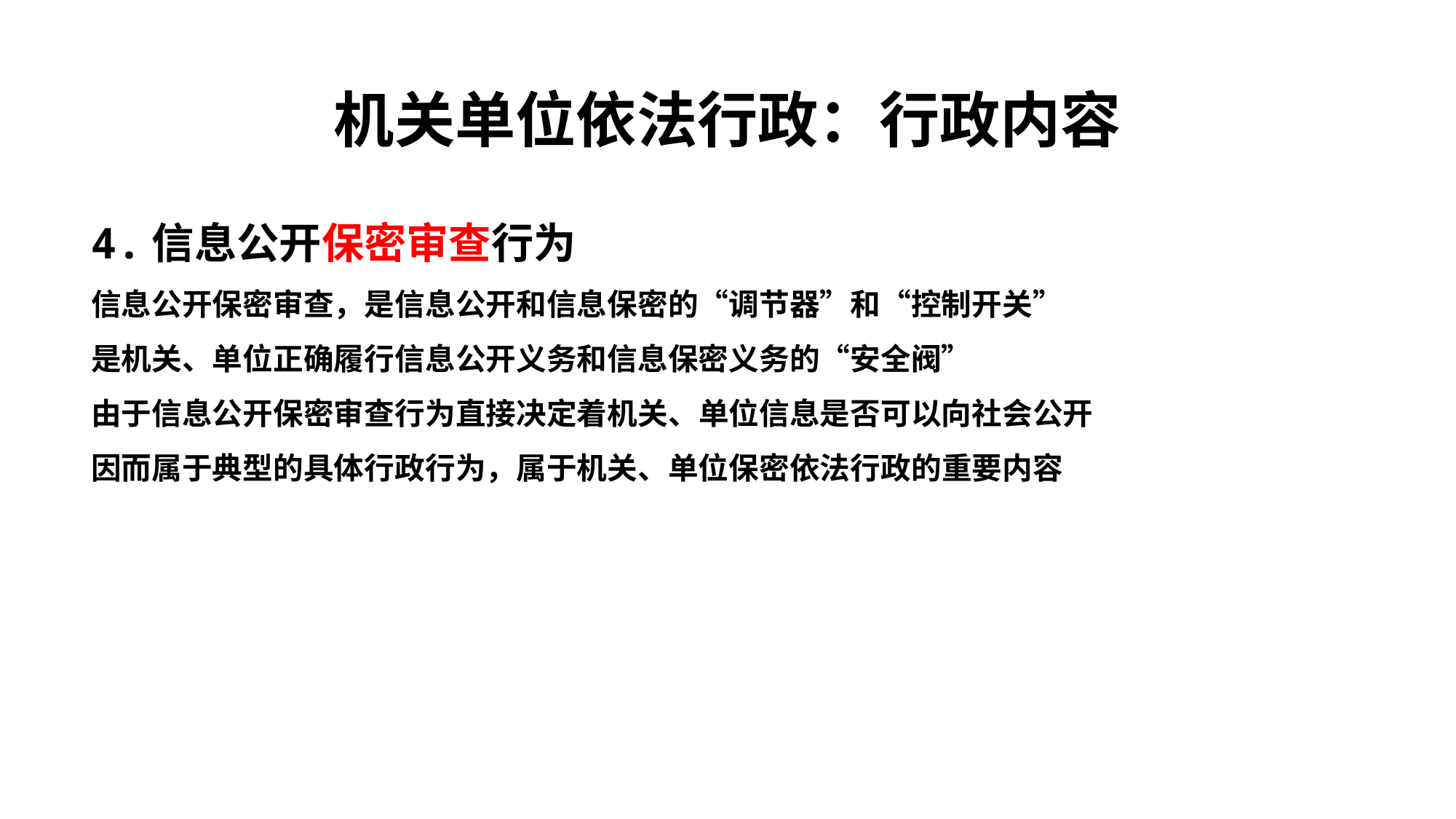

# 机关单位依法行政：行政内容
4.信息公开保密审查行为
信息公开保密审查，是信息公开和信息保密的“调节器”和“控制开关”
是机关、单位正确履行信息公开义务和信息保密义务的“安全阀”
由于信息公开保密审查行为直接决定着机关、单位信息是否可以向社会公开
因而属于典型的具体行政行为，属于机关、单位保密依法行政的重要内容